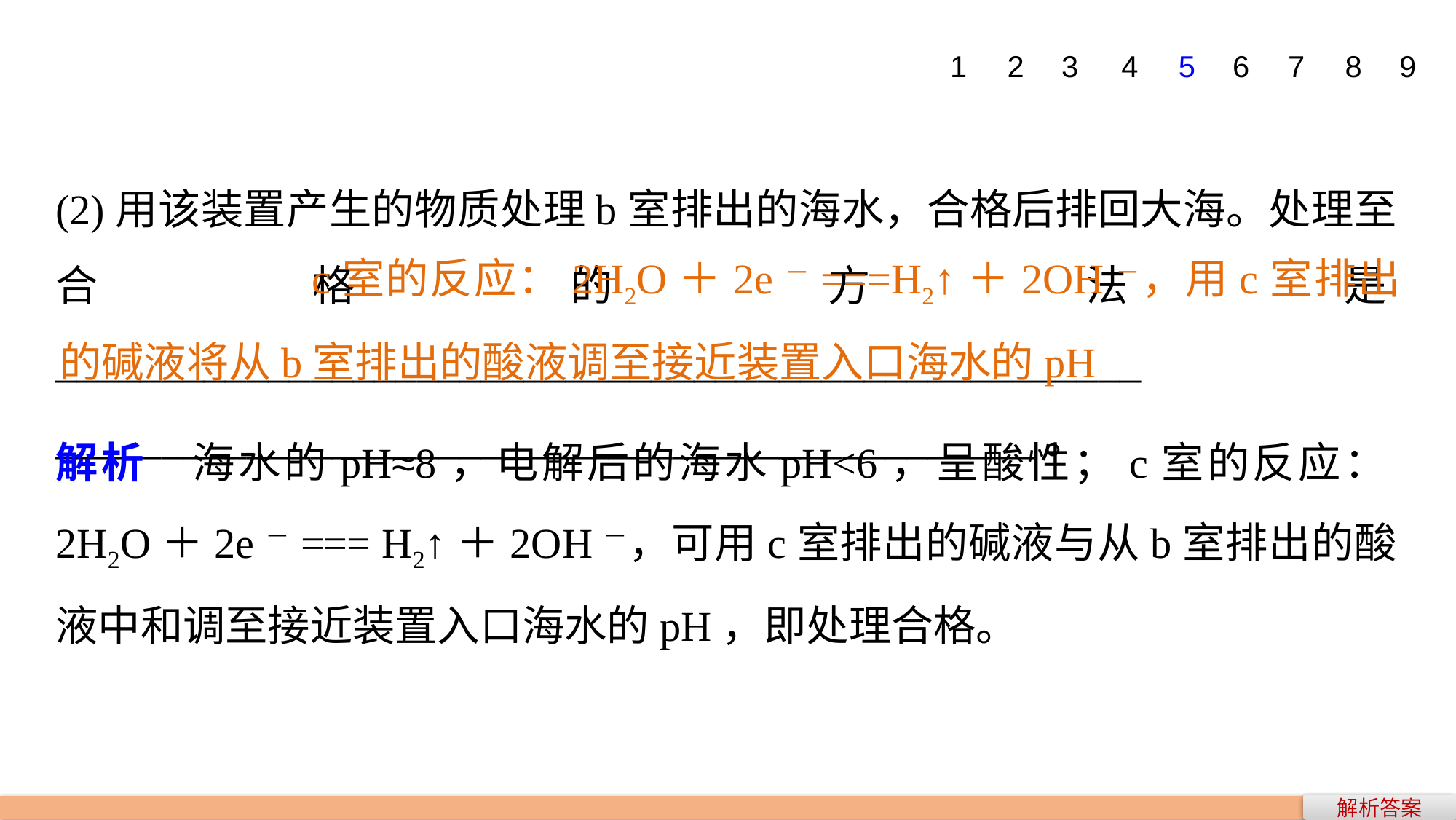

7
8
9
1
2
3
4
5
6
(2)用该装置产生的物质处理b室排出的海水，合格后排回大海。处理至合格的方法是___________________________________________________
______________________________________________。
	　　　c室的反应：2H2O＋2e－===H2↑＋2OH－，用c室排出的碱液将从b室排出的酸液调至接近装置入口海水的pH
解析　海水的pH≈8，电解后的海水pH<6，呈酸性；c室的反应：2H2O＋2e－=== H2↑＋2OH－，可用c室排出的碱液与从b室排出的酸液中和调至接近装置入口海水的pH，即处理合格。
解析答案